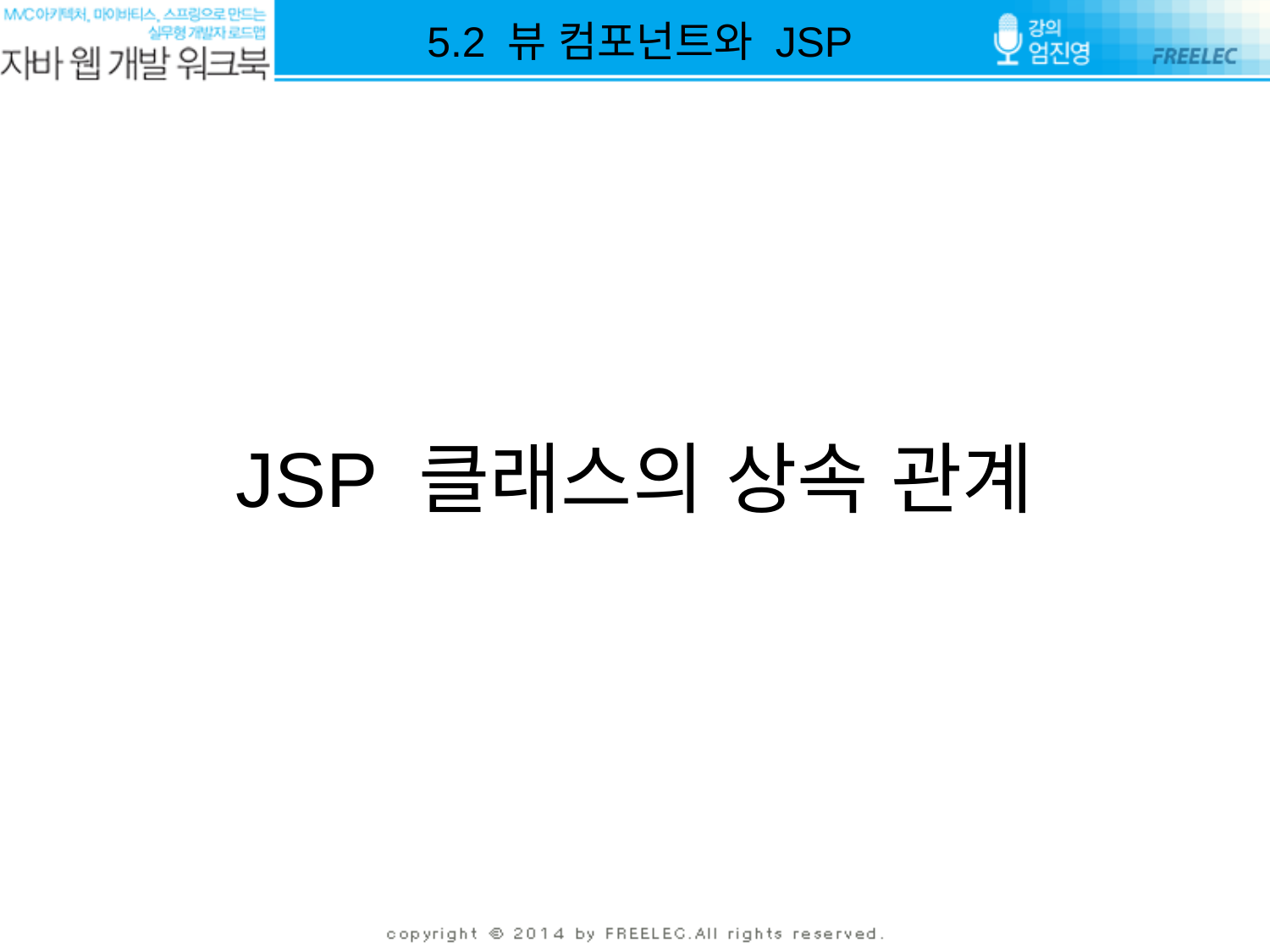

5.2 뷰 컴포넌트와 JSP
# JSP 클래스의 상속 관계